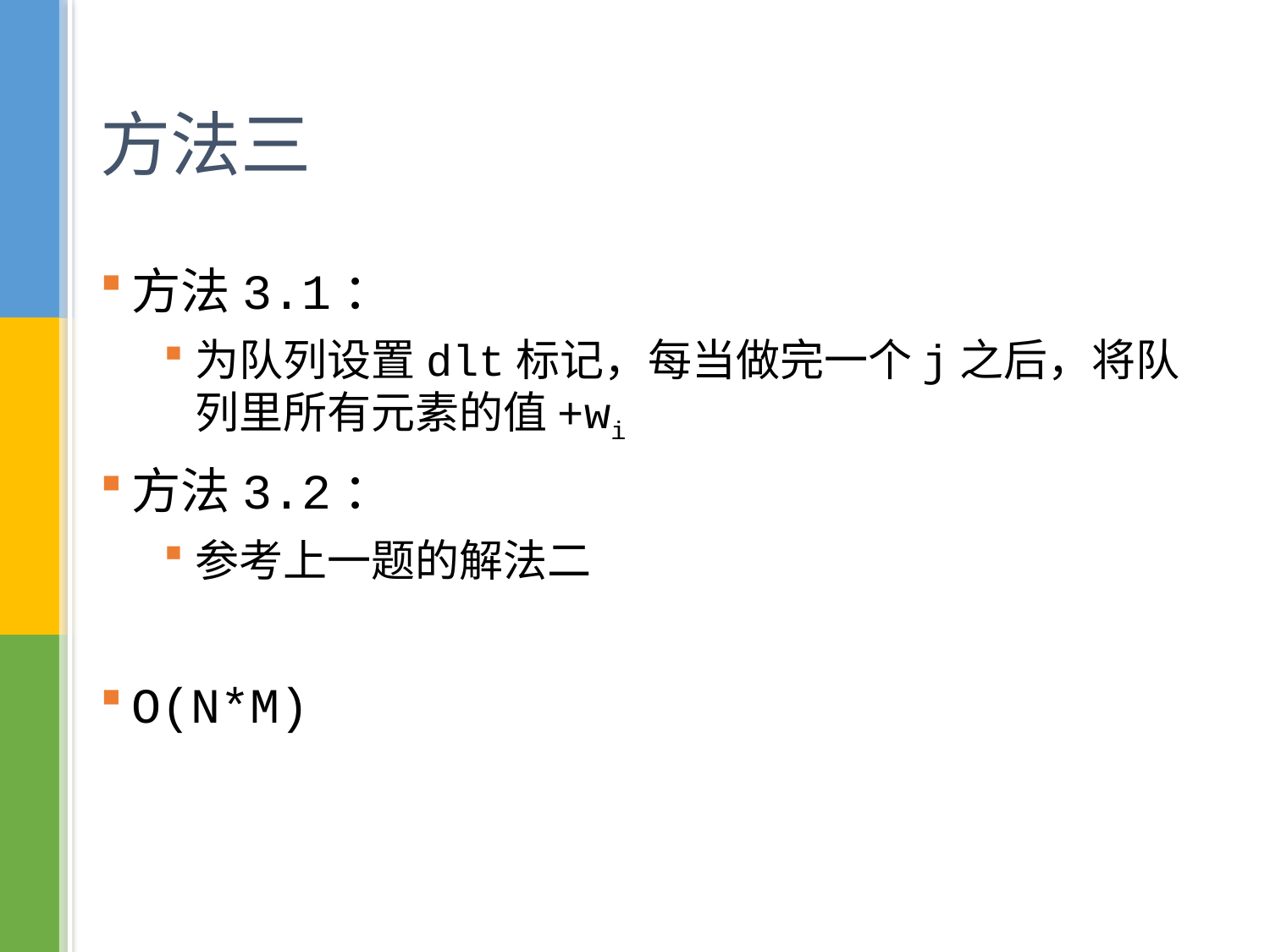

# 方法三
方法3.1：
为队列设置dlt标记，每当做完一个j之后，将队列里所有元素的值+wi
方法3.2：
参考上一题的解法二

O(N*M)